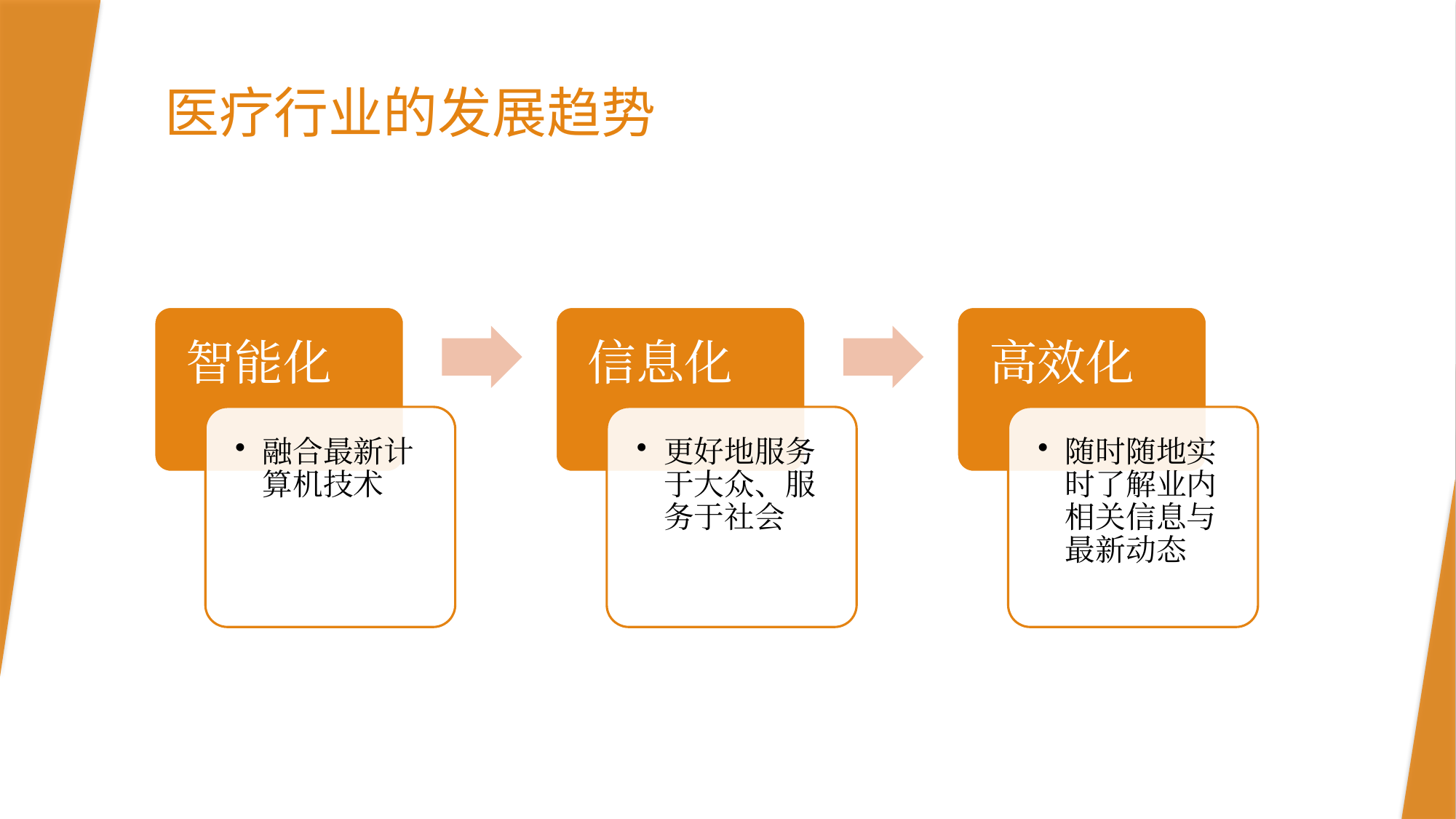

# 医疗行业的发展趋势
智能化
融合最新计算机技术

信息化
更好地服务于大众、服务于社会

高效化
随时随地实时了解业内相关信息与最新动态